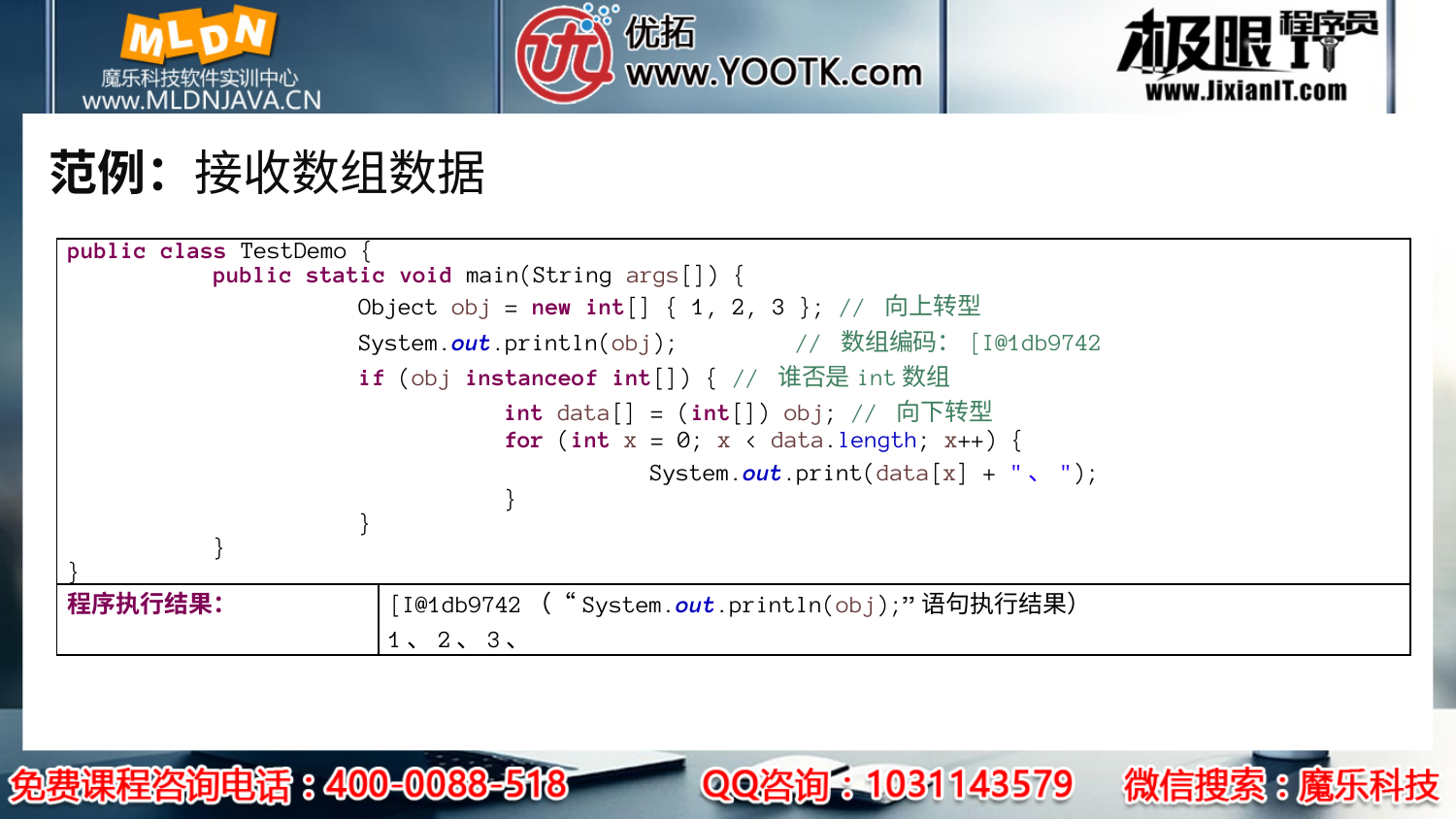

# 范例：接收数组数据
| public class TestDemo { public static void main(String args[]) { Object obj = new int[] { 1, 2, 3 }; // 向上转型 System.out.println(obj); // 数组编码：[I@1db9742 if (obj instanceof int[]) { // 谁否是int数组 int data[] = (int[]) obj; // 向下转型 for (int x = 0; x < data.length; x++) { System.out.print(data[x] + "、"); } } } } |  |
| --- | --- |
| 程序执行结果： | [I@1db9742（“System.out.println(obj);”语句执行结果） 1、2、3、 |